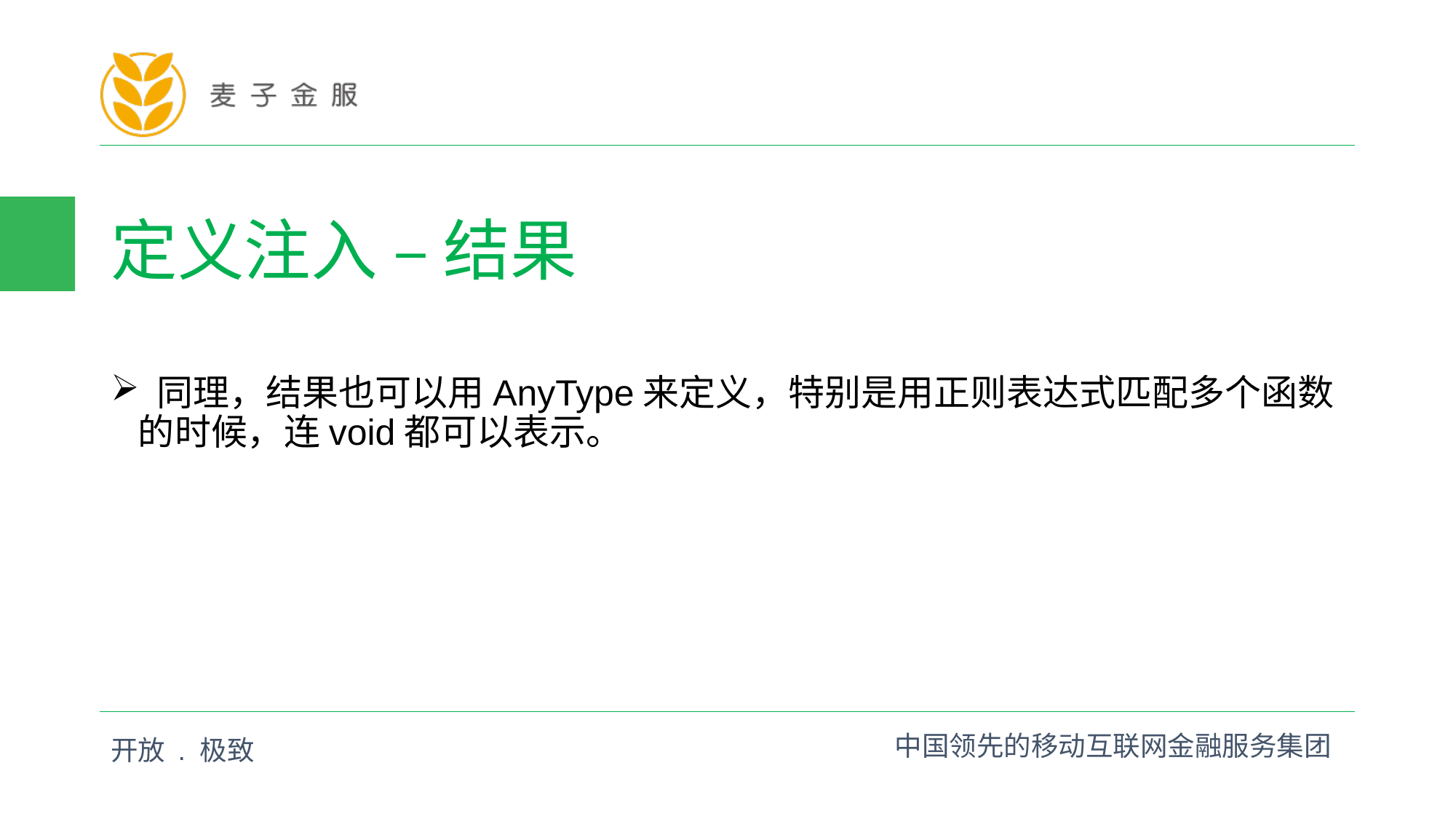

# 定义注入 – 结果

 同理，结果也可以用AnyType来定义，特别是用正则表达式匹配多个函数的时候，连void都可以表示。